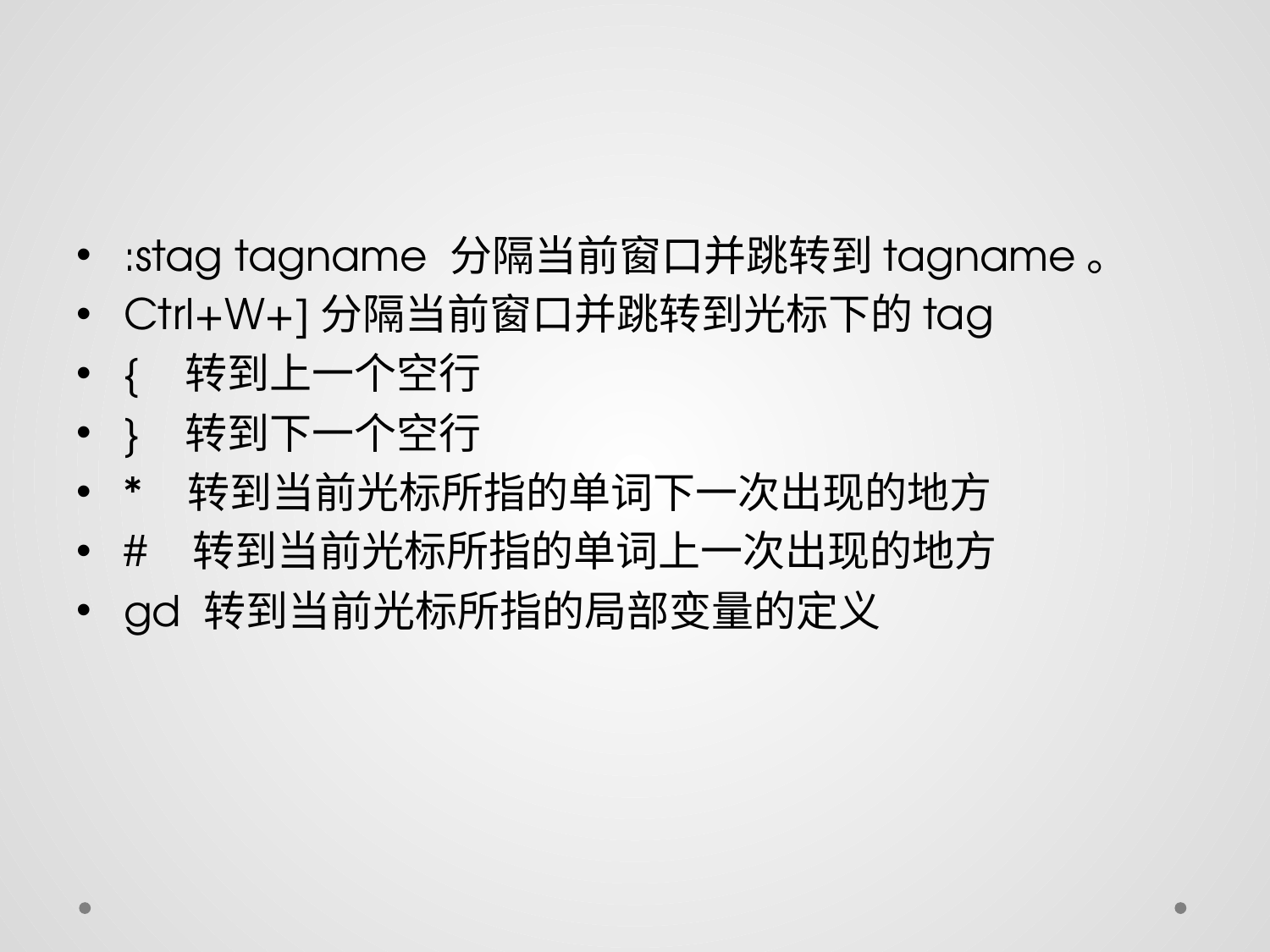

#
:stag tagname 分隔当前窗口并跳转到tagname。
Ctrl+W+]分隔当前窗口并跳转到光标下的tag
{   转到上一个空行
}   转到下一个空行
*   转到当前光标所指的单词下一次出现的地方
#   转到当前光标所指的单词上一次出现的地方
gd 转到当前光标所指的局部变量的定义